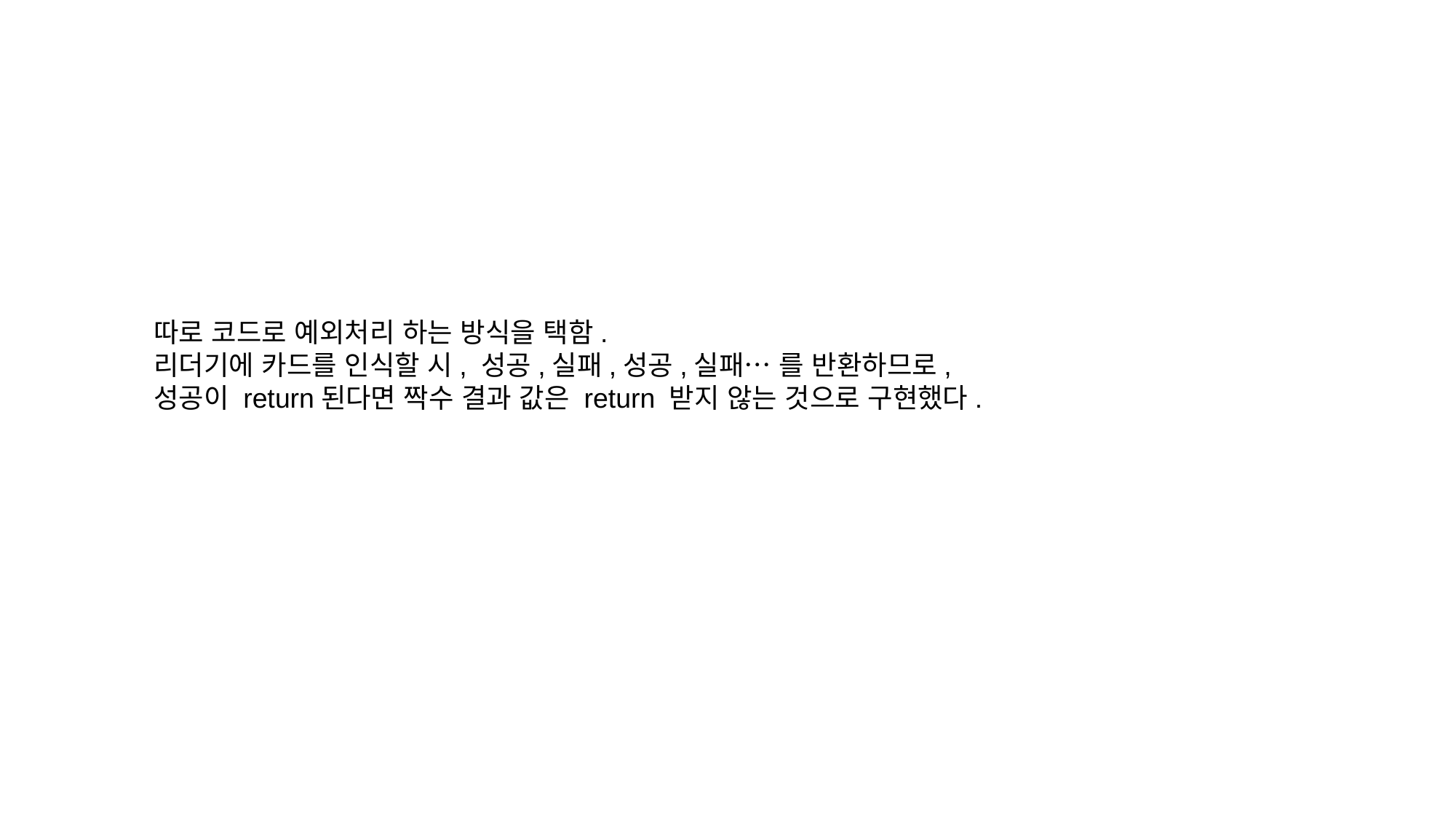

따로 코드로 예외처리 하는 방식을 택함.
리더기에 카드를 인식할 시, 성공,실패,성공,실패… 를 반환하므로,
성공이 return된다면 짝수 결과 값은 return 받지 않는 것으로 구현했다.